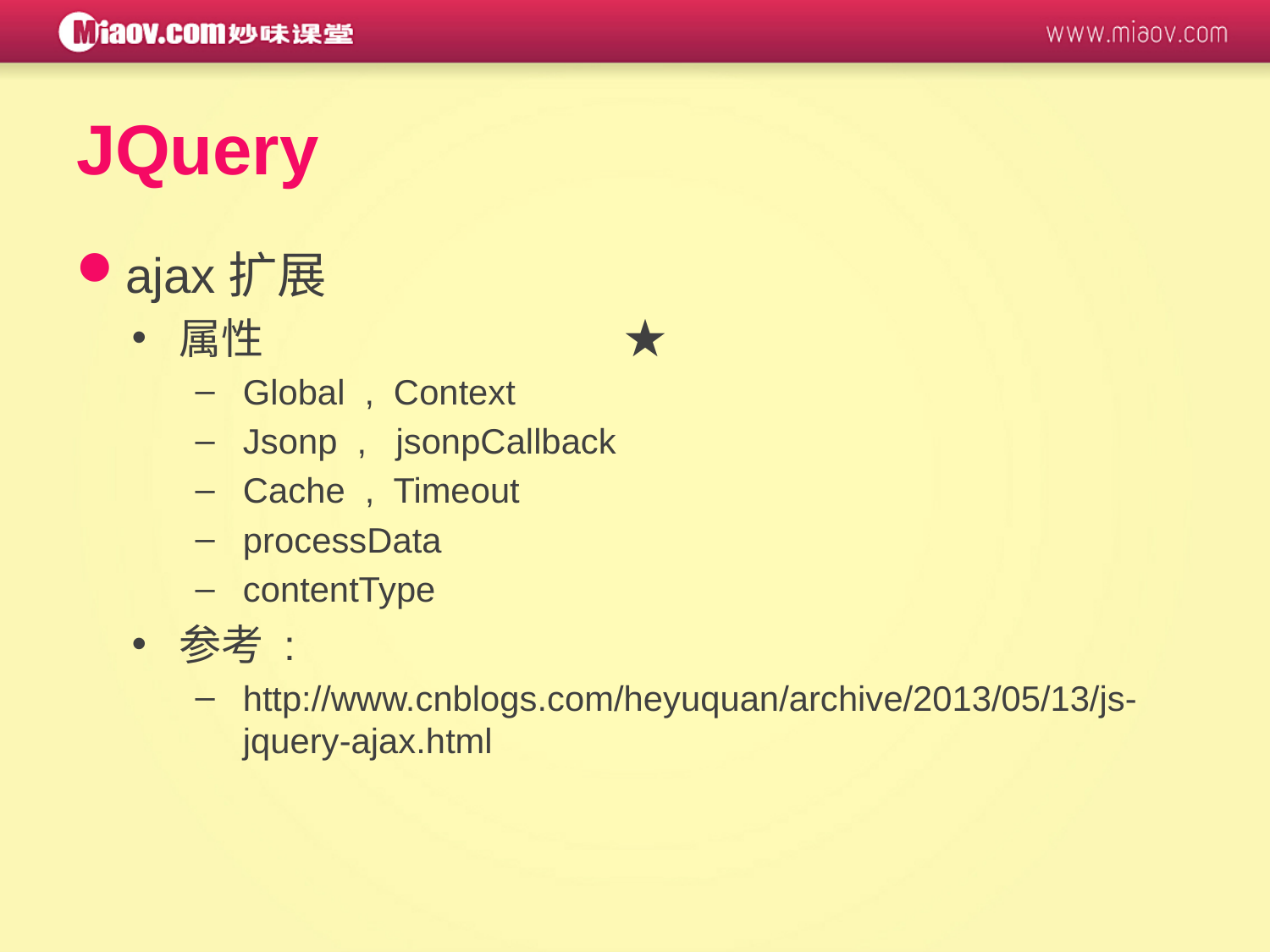

# JQuery
ajax扩展
属性                                      ★
Global  ,  Context
Jsonp  ,   jsonpCallback
Cache  ,  Timeout
processData
contentType
参考 :
http://www.cnblogs.com/heyuquan/archive/2013/05/13/js-jquery-ajax.html